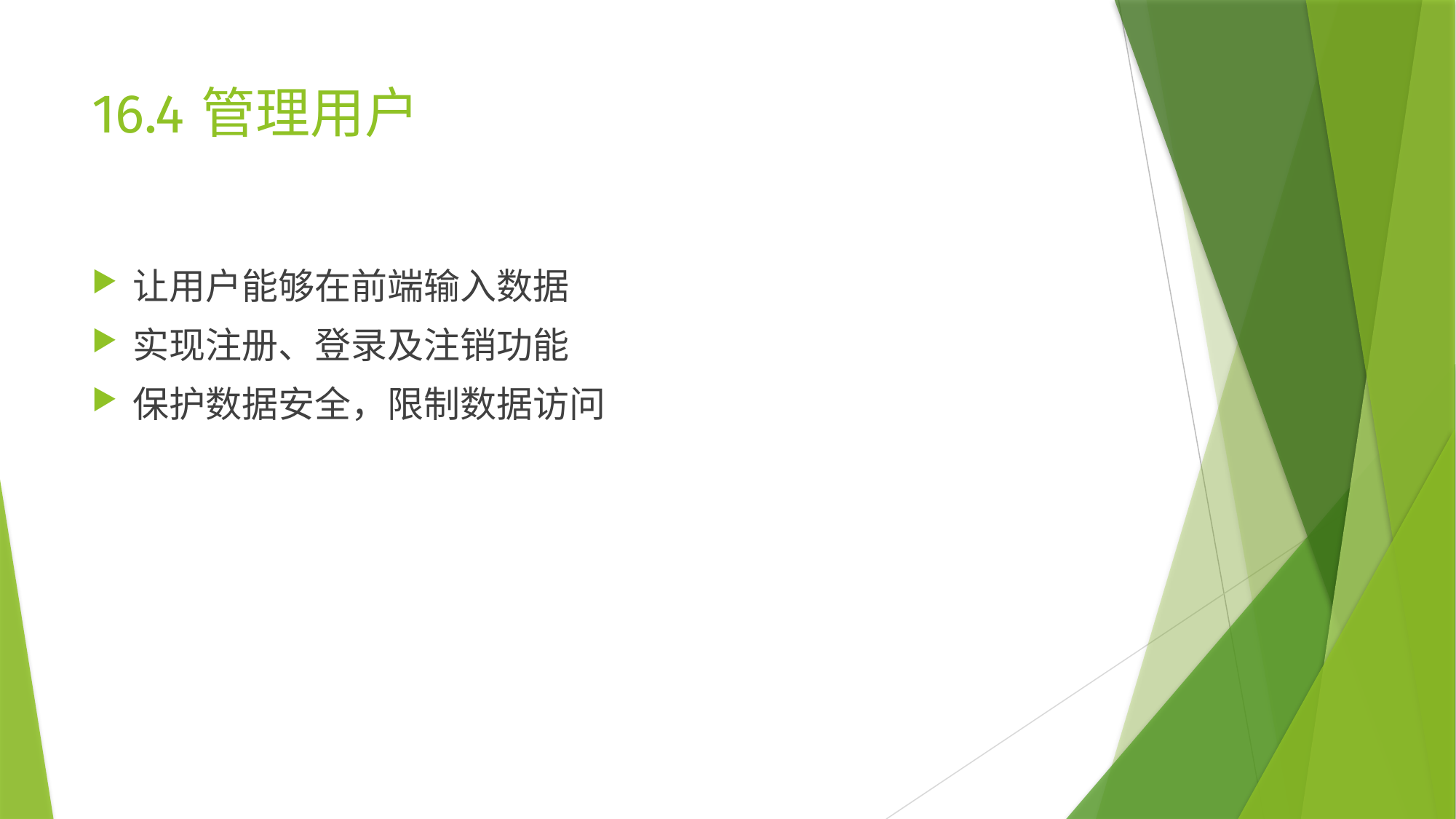

# 16.4	管理用户
让用户能够在前端输入数据
实现注册、登录及注销功能
保护数据安全，限制数据访问